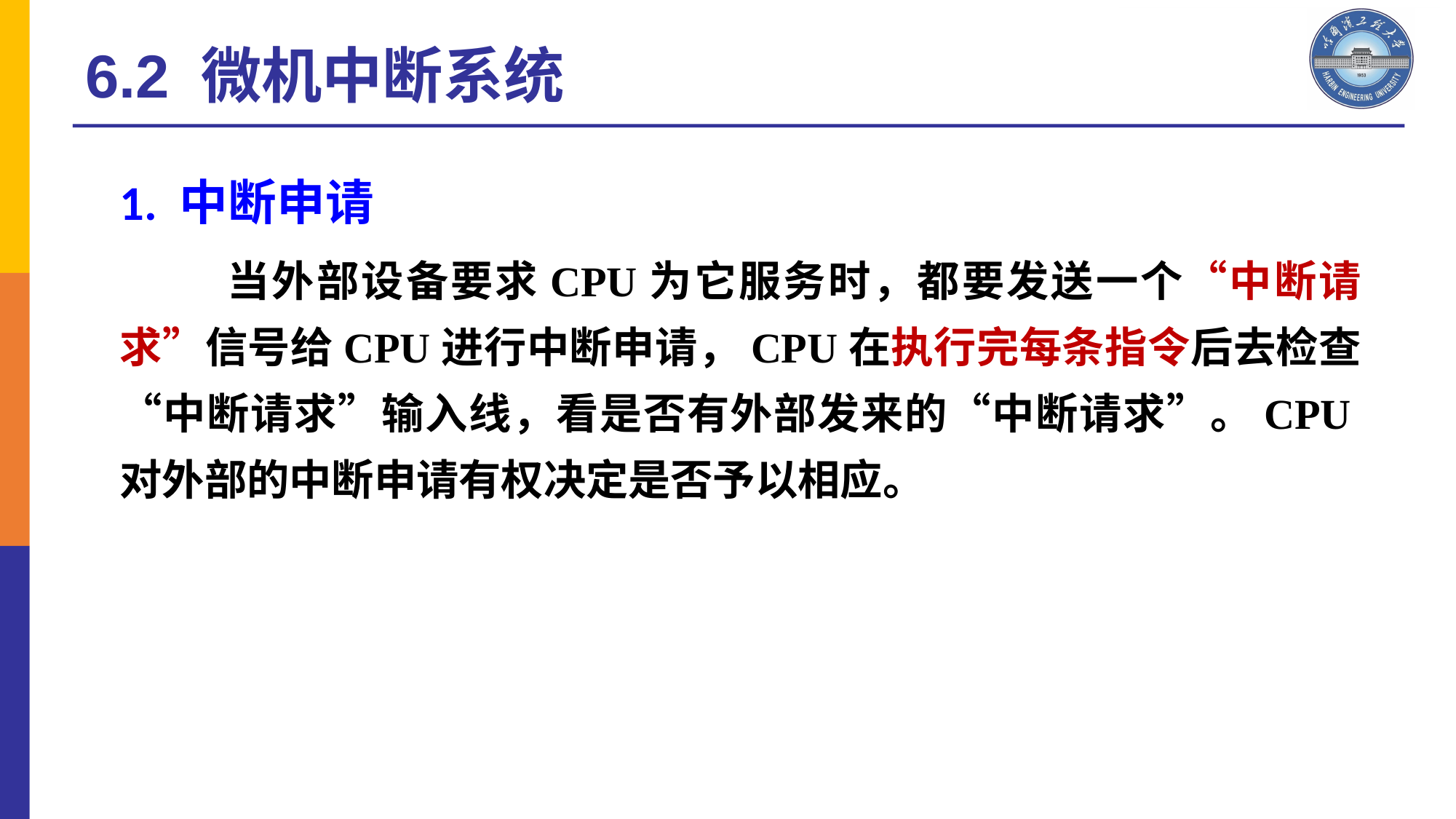

6.2 微机中断系统

1. 中断申请
        当外部设备要求CPU为它服务时，都要发送一个“中断请求”信号给CPU进行中断申请，CPU在执行完每条指令后去检查“中断请求”输入线，看是否有外部发来的“中断请求”。CPU对外部的中断申请有权决定是否予以相应。